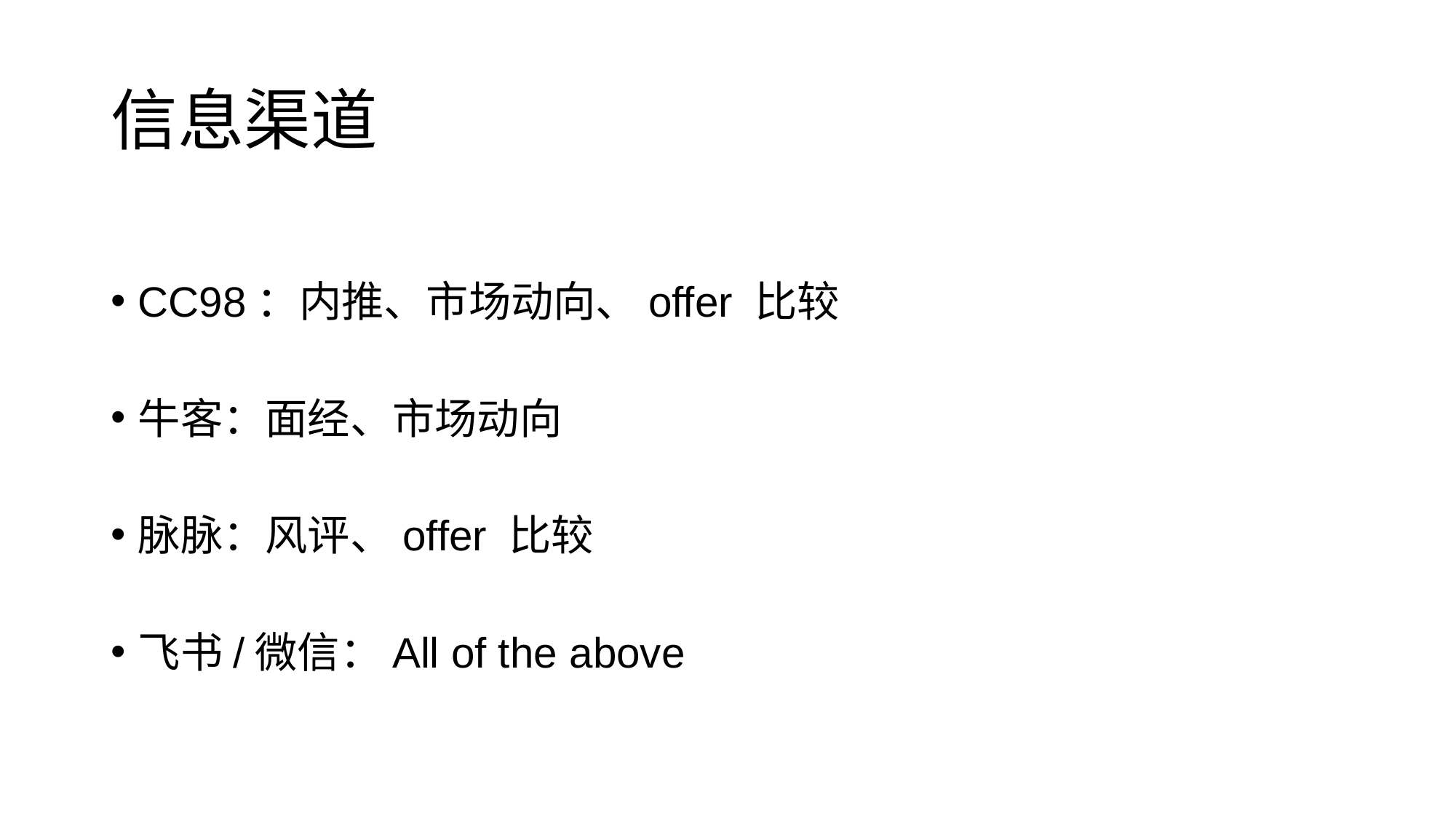

# 信息渠道
CC98：内推、市场动向、offer 比较
牛客：面经、市场动向
脉脉：风评、offer 比较
飞书/微信：All of the above